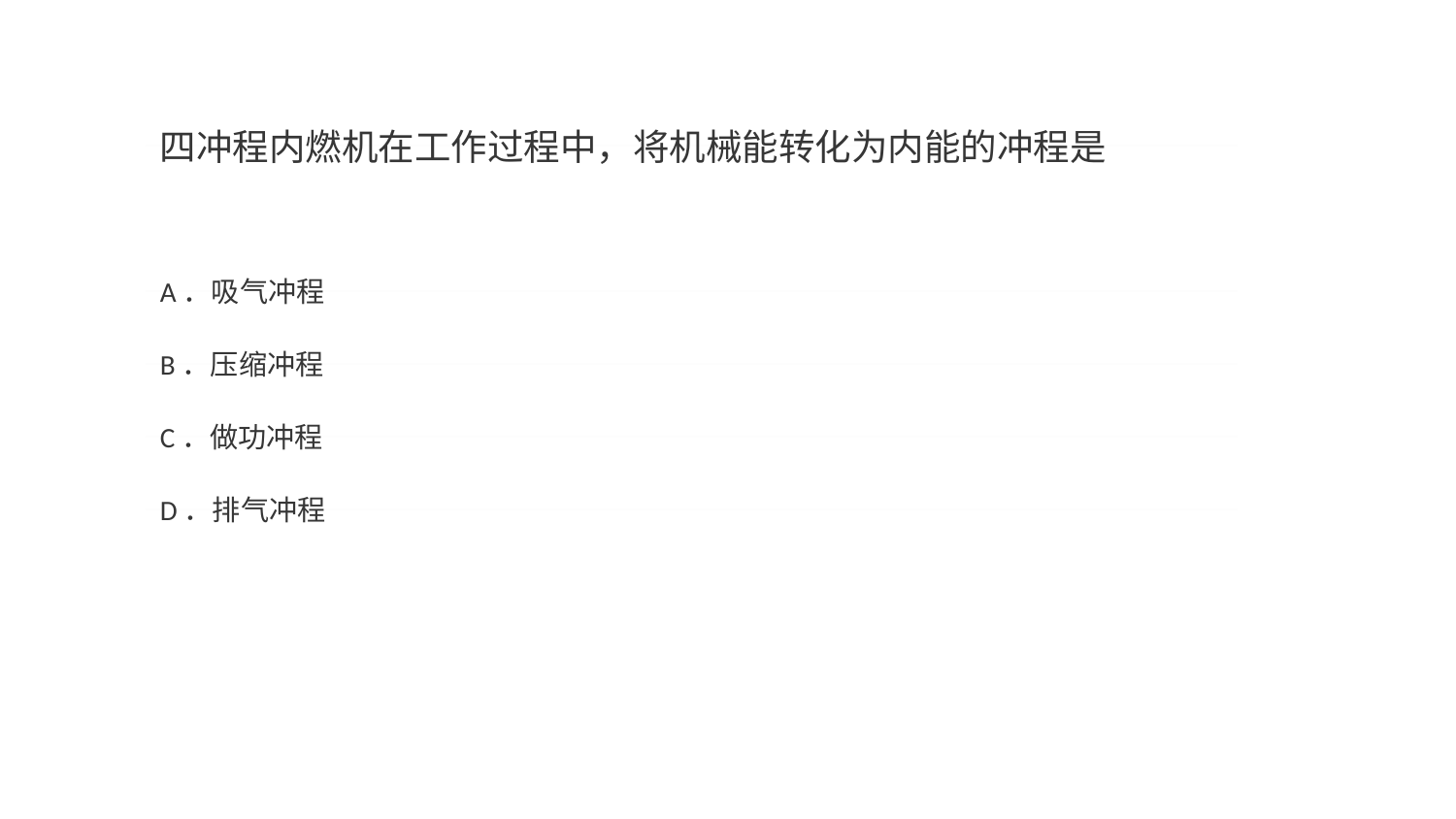

四冲程内燃机在工作过程中，将机械能转化为内能的冲程是
A．吸气冲程
B．压缩冲程
C．做功冲程
D．排气冲程